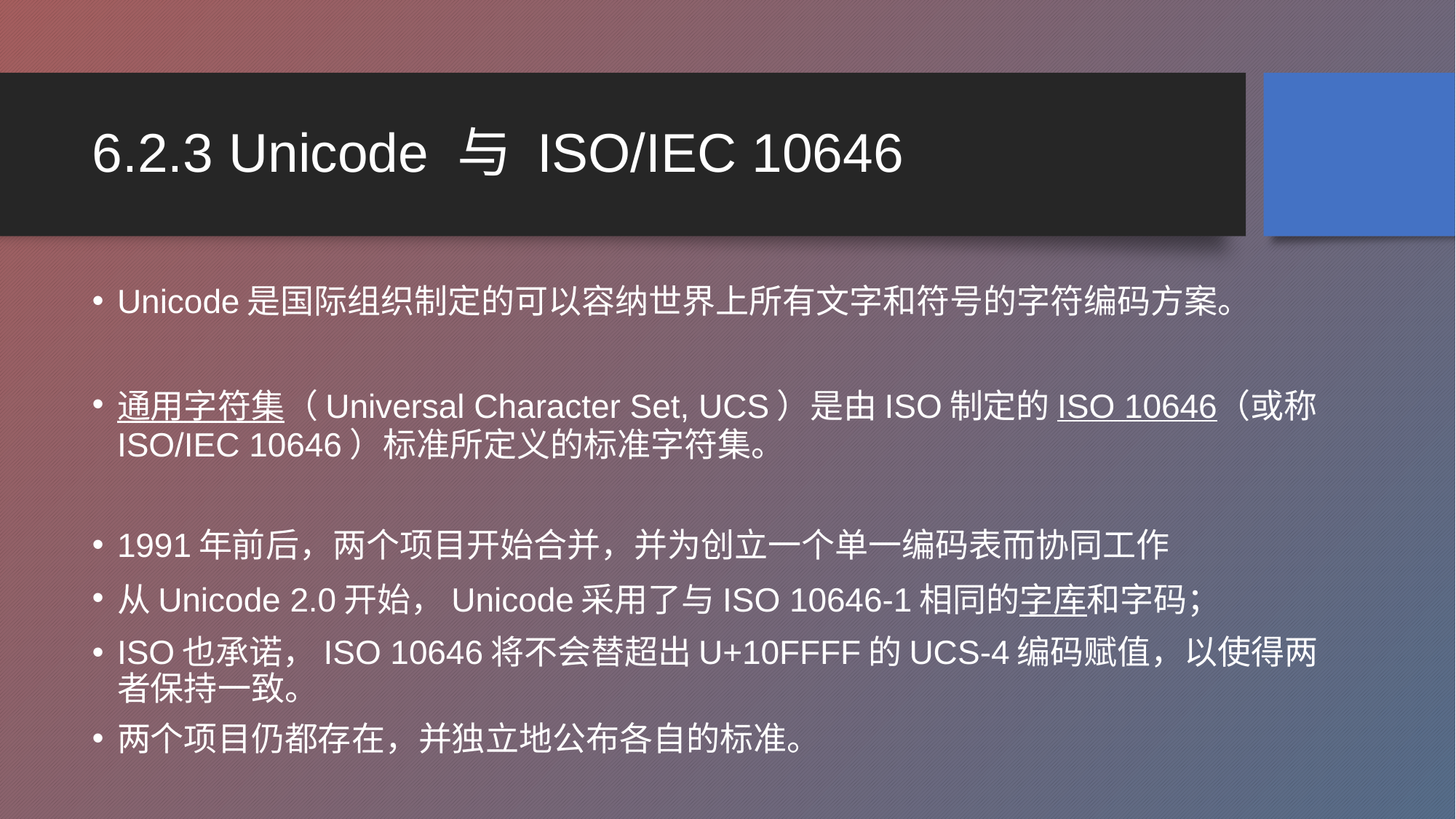

# 6.2.3 Unicode 与 ISO/IEC 10646
Unicode是国际组织制定的可以容纳世界上所有文字和符号的字符编码方案。

通用字符集（Universal Character Set, UCS）是由ISO制定的ISO 10646（或称ISO/IEC 10646）标准所定义的标准字符集。

1991年前后，两个项目开始合并，并为创立一个单一编码表而协同工作
从Unicode 2.0开始，Unicode采用了与ISO 10646-1相同的字库和字码；
ISO也承诺，ISO 10646将不会替超出U+10FFFF的UCS-4编码赋值，以使得两者保持一致。
两个项目仍都存在，并独立地公布各自的标准。